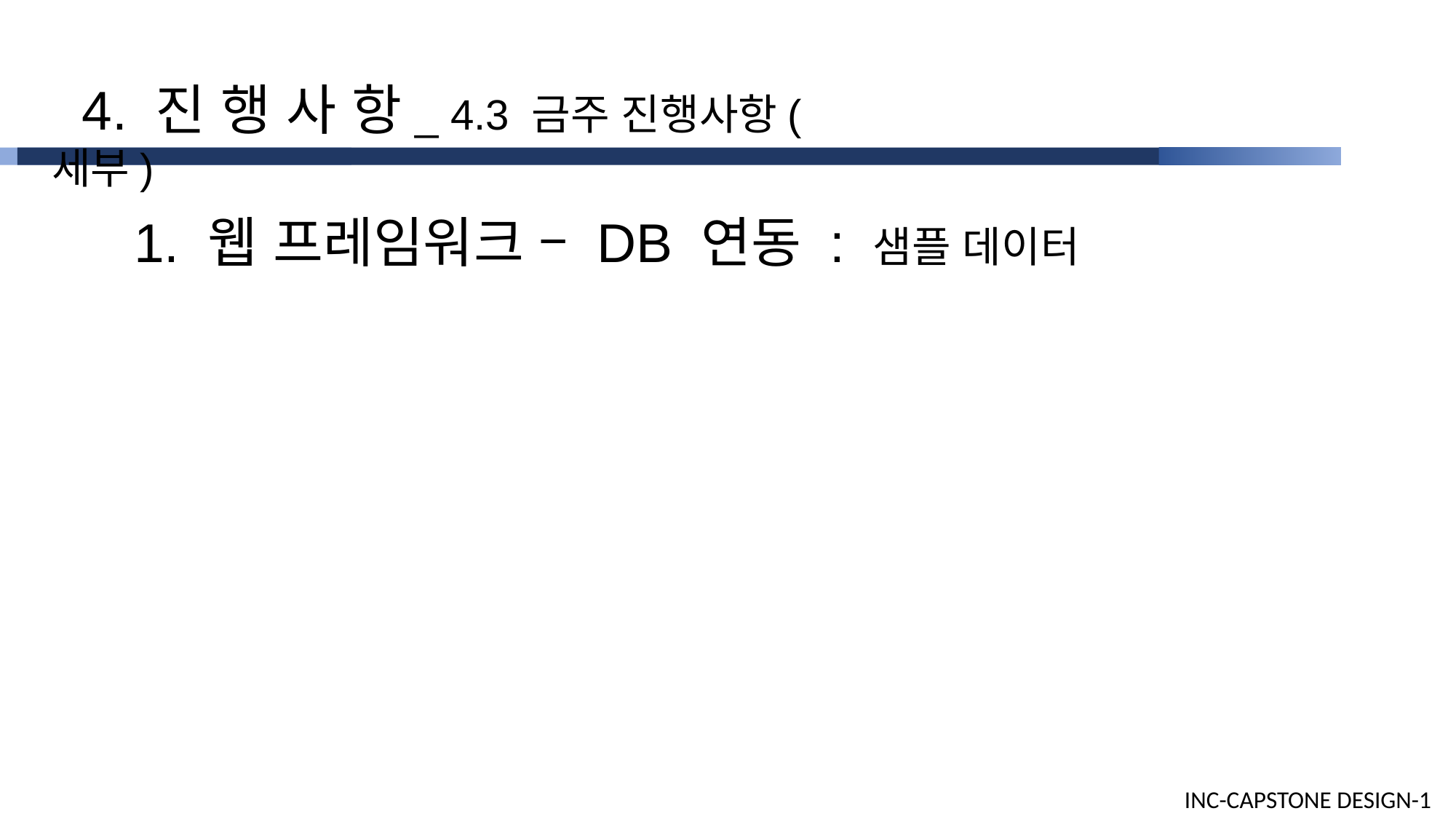

4. 진 행 사 항_ 4.3 금주 진행사항(세부)
1. 웹 프레임워크 – DB 연동 : 샘플 데이터